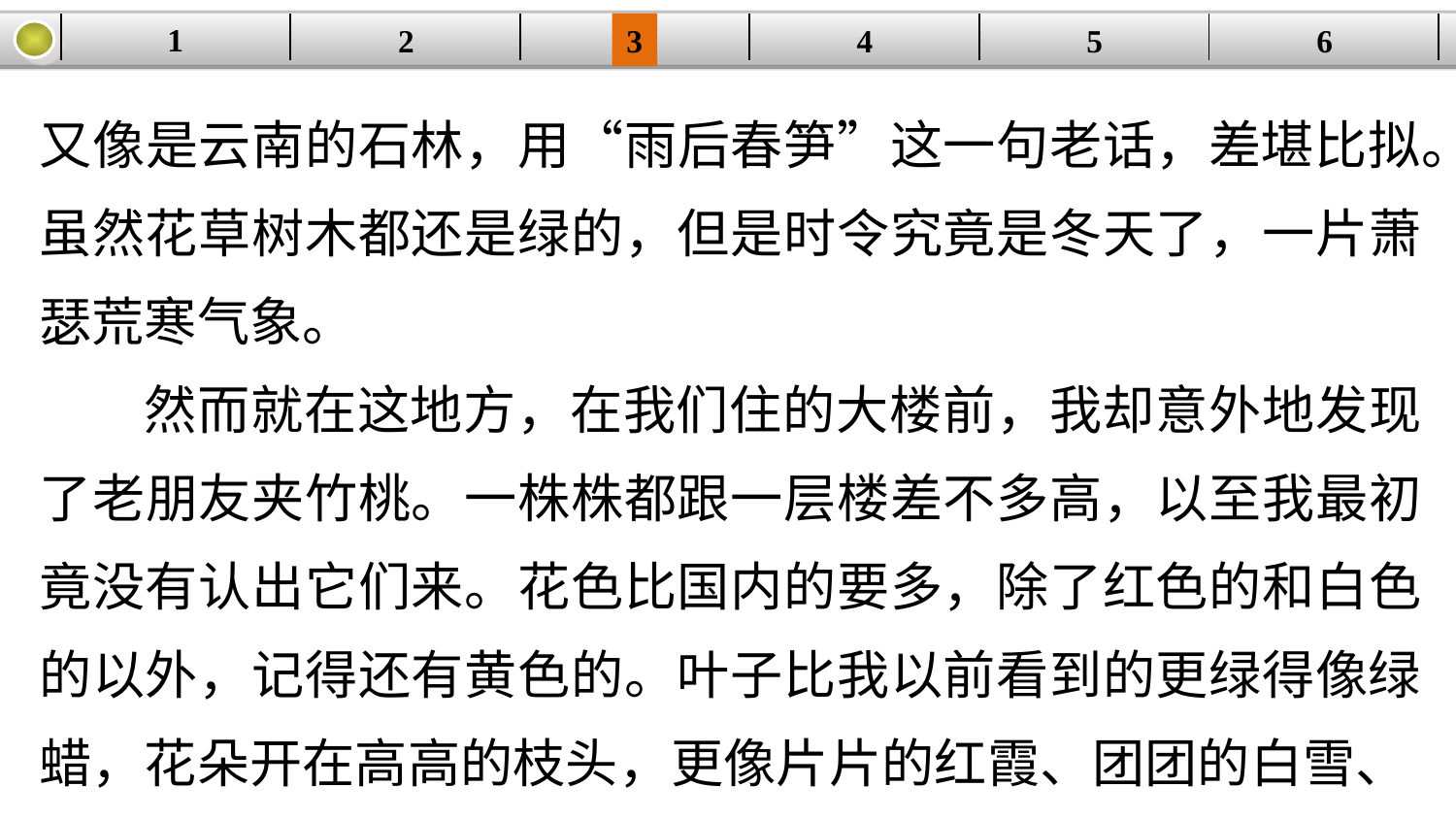

1
2
3
4
|  |  |  |  |  |  |
| --- | --- | --- | --- | --- | --- |
5
6

又像是云南的石林，用“雨后春笋”这一句老话，差堪比拟。虽然花草树木都还是绿的，但是时令究竟是冬天了，一片萧瑟荒寒气象。
然而就在这地方，在我们住的大楼前，我却意外地发现了老朋友夹竹桃。一株株都跟一层楼差不多高，以至我最初竟没有认出它们来。花色比国内的要多，除了红色的和白色的以外，记得还有黄色的。叶子比我以前看到的更绿得像绿蜡，花朵开在高高的枝头，更像片片的红霞、团团的白雪、